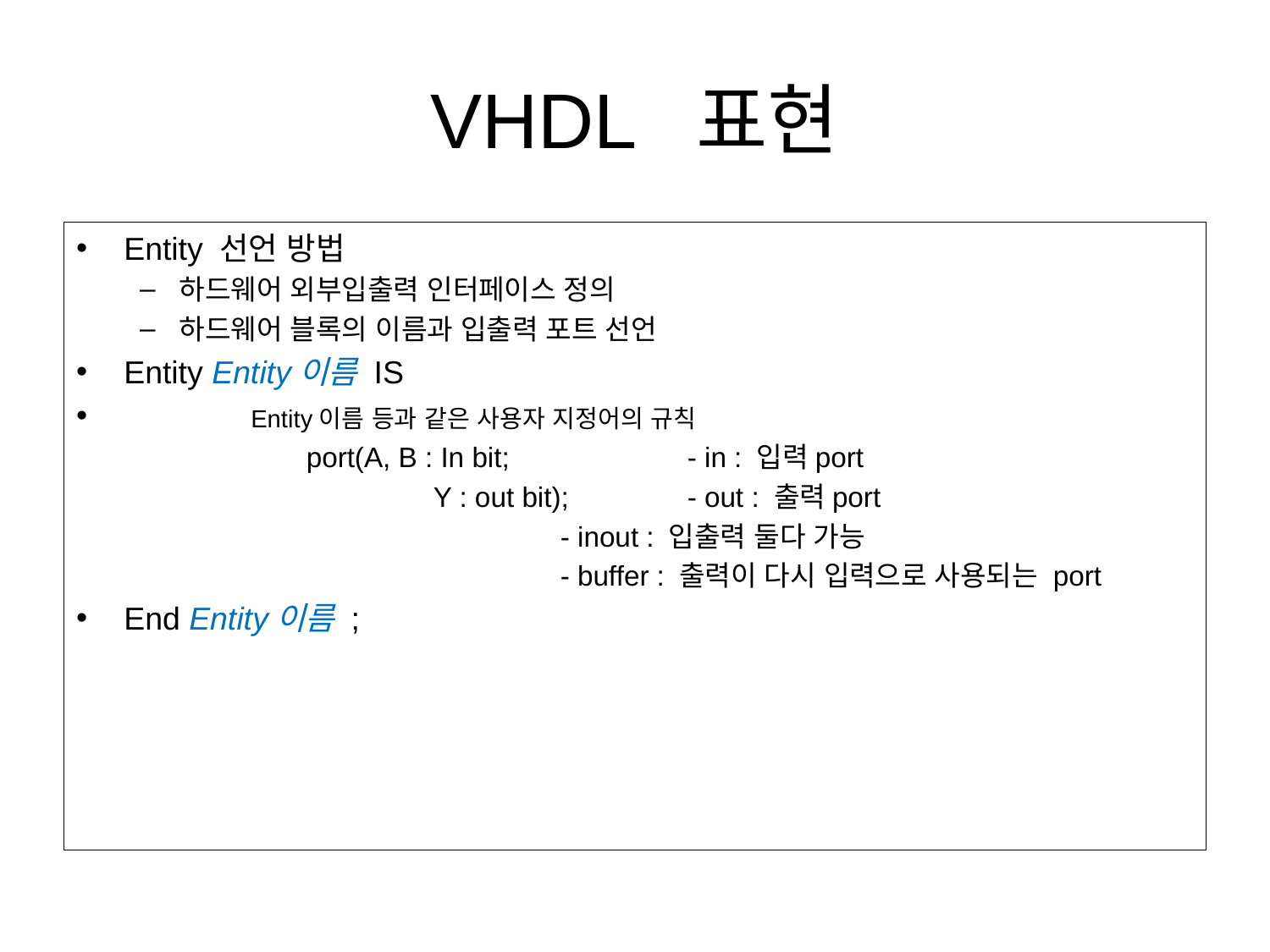

# VHDL  표현
Entity 선언 방법
하드웨어 외부입출력 인터페이스 정의
하드웨어 블록의 이름과 입출력 포트 선언
Entity Entity이름 IS
 	Entity이름 등과 같은 사용자 지정어의 규칙
		port(A, B : In bit;		- in : 입력port
			Y : out bit);	- out : 출력port
				- inout : 입출력 둘다 가능
				- buffer : 출력이 다시 입력으로 사용되는 port
End Entity이름 ;